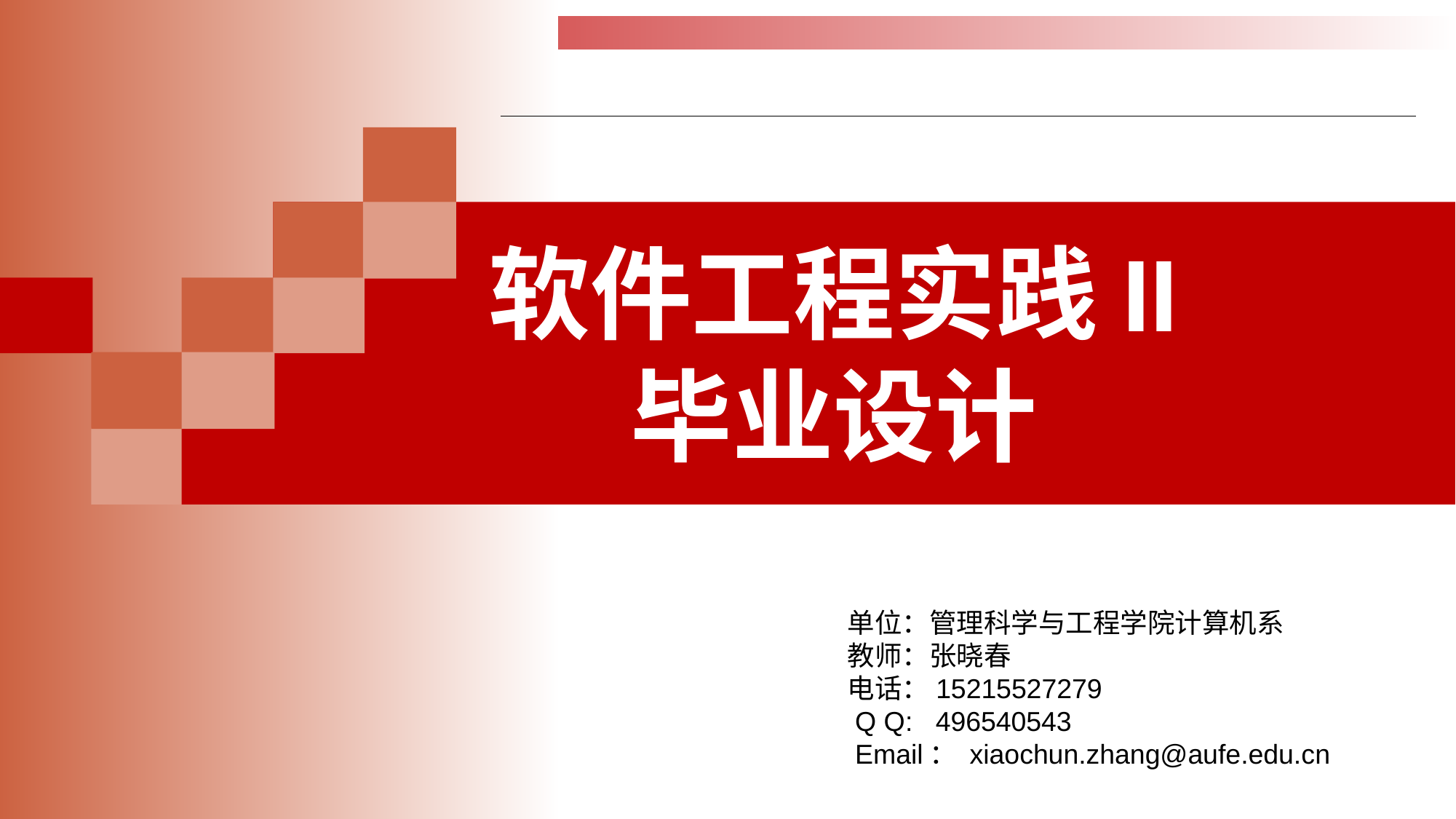

# 软件工程实践II 毕业设计
单位：管理科学与工程学院计算机系
教师：张晓春
电话：15215527279
 Q Q:   496540543
 Email： xiaochun.zhang@aufe.edu.cn